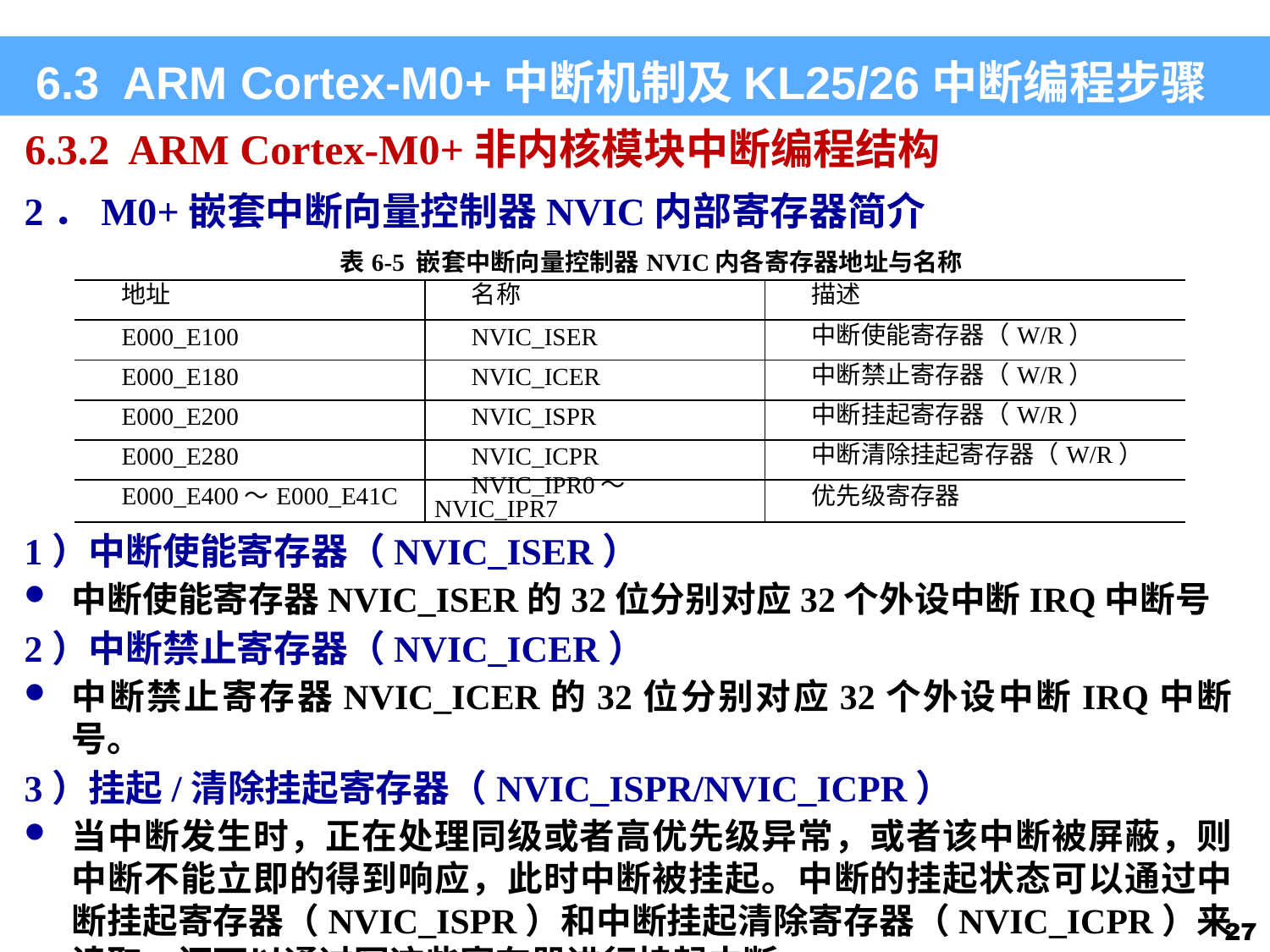

6.3  ARM Cortex-M0+中断机制及KL25/26中断编程步骤
6.3.2  ARM Cortex-M0+非内核模块中断编程结构
2．M0+嵌套中断向量控制器NVIC内部寄存器简介
| 表6-5 嵌套中断向量控制器NVIC内各寄存器地址与名称 |  |  |
| --- | --- | --- |
| 地址 | 名称 | 描述 |
| E000\_E100 | NVIC\_ISER | 中断使能寄存器（W/R） |
| E000\_E180 | NVIC\_ICER | 中断禁止寄存器（W/R） |
| E000\_E200 | NVIC\_ISPR | 中断挂起寄存器（W/R） |
| E000\_E280 | NVIC\_ICPR | 中断清除挂起寄存器（W/R） |
| E000\_E400～E000\_E41C | NVIC\_IPR0～NVIC\_IPR7 | 优先级寄存器 |
1）中断使能寄存器（NVIC_ISER）
中断使能寄存器NVIC_ISER的32位分别对应32个外设中断IRQ中断号
2）中断禁止寄存器（NVIC_ICER）
中断禁止寄存器NVIC_ICER的32位分别对应32个外设中断IRQ中断号。
3）挂起/清除挂起寄存器（NVIC_ISPR/NVIC_ICPR）
当中断发生时，正在处理同级或者高优先级异常，或者该中断被屏蔽，则中断不能立即的得到响应，此时中断被挂起。中断的挂起状态可以通过中断挂起寄存器（NVIC_ISPR）和中断挂起清除寄存器（NVIC_ICPR）来读取，还可以通过写这些寄存器进行挂起中断。
27